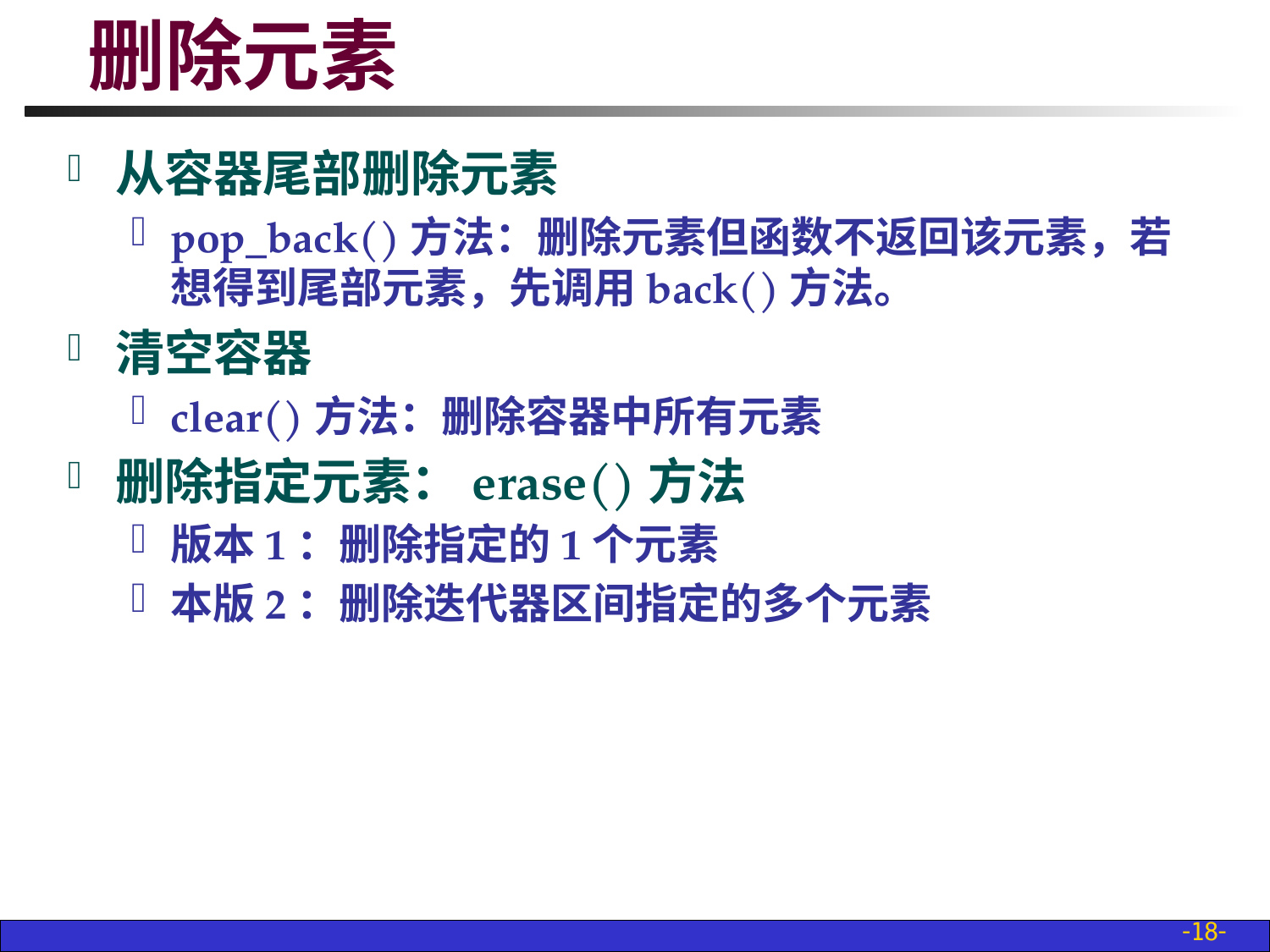

# 删除元素
从容器尾部删除元素
pop_back()方法：删除元素但函数不返回该元素，若想得到尾部元素，先调用back()方法。
清空容器
clear()方法：删除容器中所有元素
删除指定元素：erase()方法
版本1：删除指定的1个元素
本版2：删除迭代器区间指定的多个元素
-18-